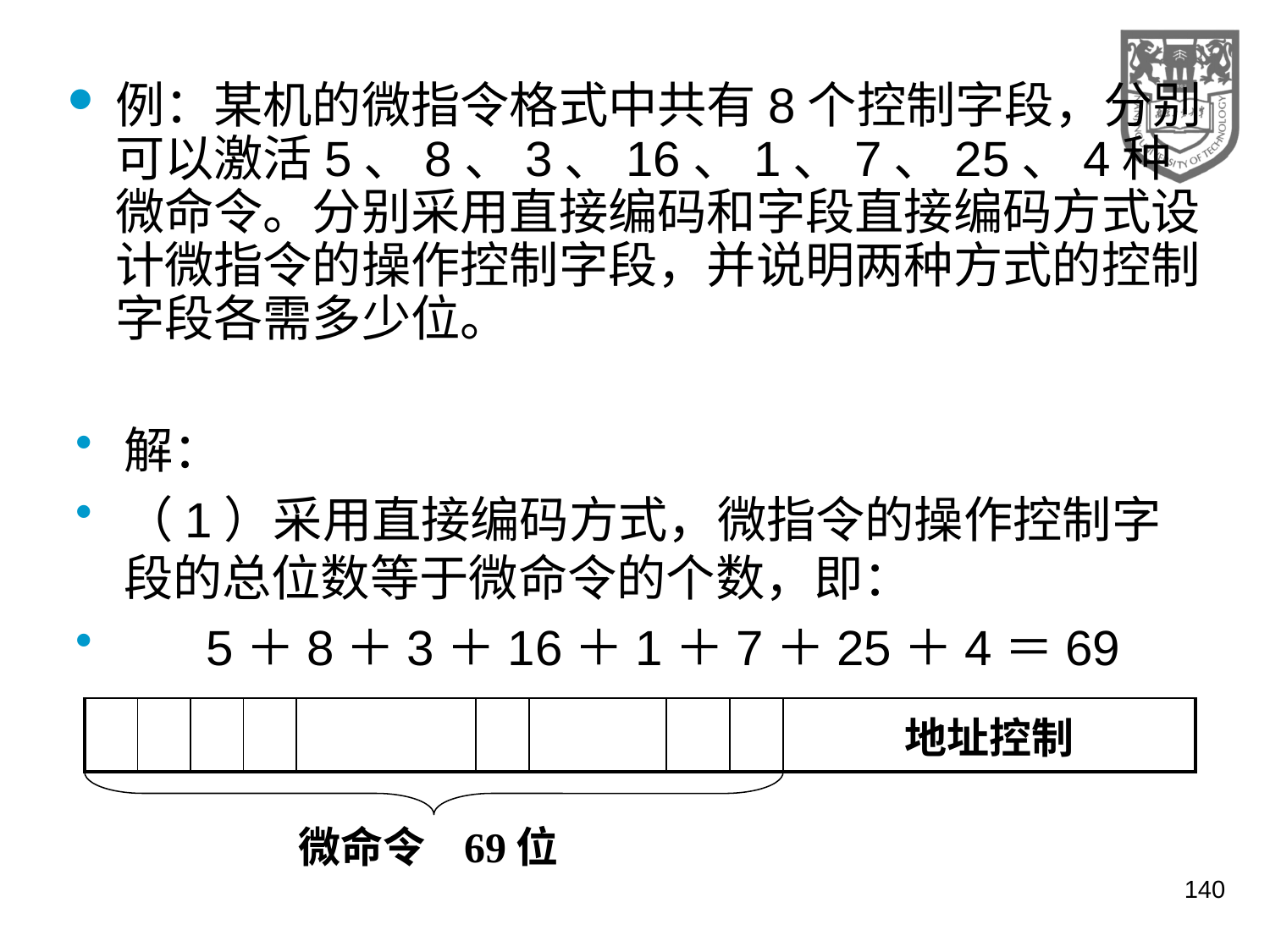

例：某机的微指令格式中共有8个控制字段，分别可以激活5、8、3、16、1、7、25、4种微命令。分别采用直接编码和字段直接编码方式设计微指令的操作控制字段，并说明两种方式的控制字段各需多少位。
解：
（1）采用直接编码方式，微指令的操作控制字段的总位数等于微命令的个数，即：
      5＋8＋3＋16＋1＋7＋25＋4＝69
|  |  |  |  |  |  |  |  |  | 地址控制 |
| --- | --- | --- | --- | --- | --- | --- | --- | --- | --- |

微命令   69位
140